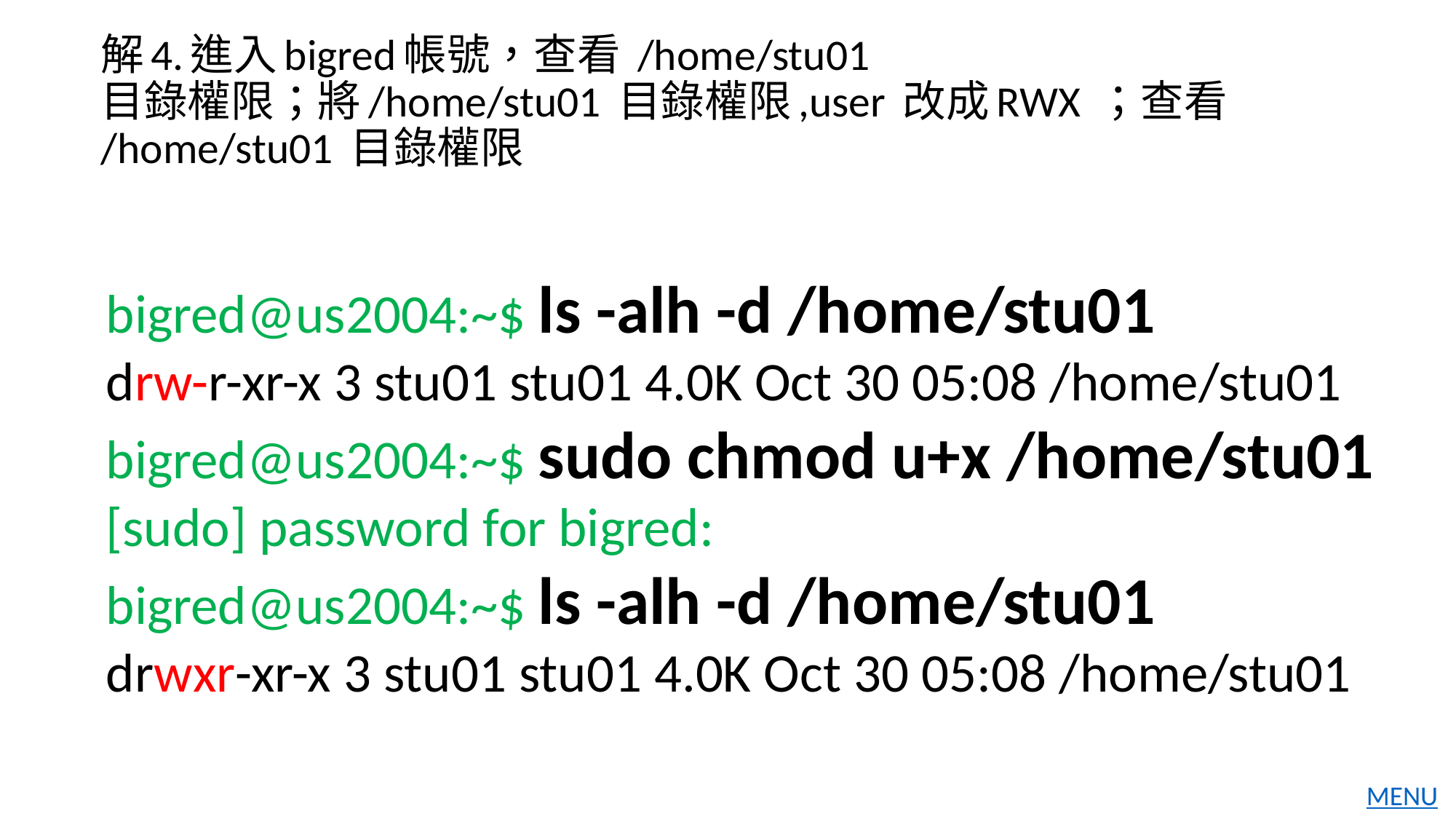

# 解4.進入bigred帳號，查看 /home/stu01 目錄權限；將/home/stu01 目錄權限,user 改成RWX ；查看 /home/stu01 目錄權限
bigred@us2004:~$ ls -alh -d /home/stu01
drw-r-xr-x 3 stu01 stu01 4.0K Oct 30 05:08 /home/stu01
bigred@us2004:~$ sudo chmod u+x /home/stu01
[sudo] password for bigred:
bigred@us2004:~$ ls -alh -d /home/stu01
drwxr-xr-x 3 stu01 stu01 4.0K Oct 30 05:08 /home/stu01